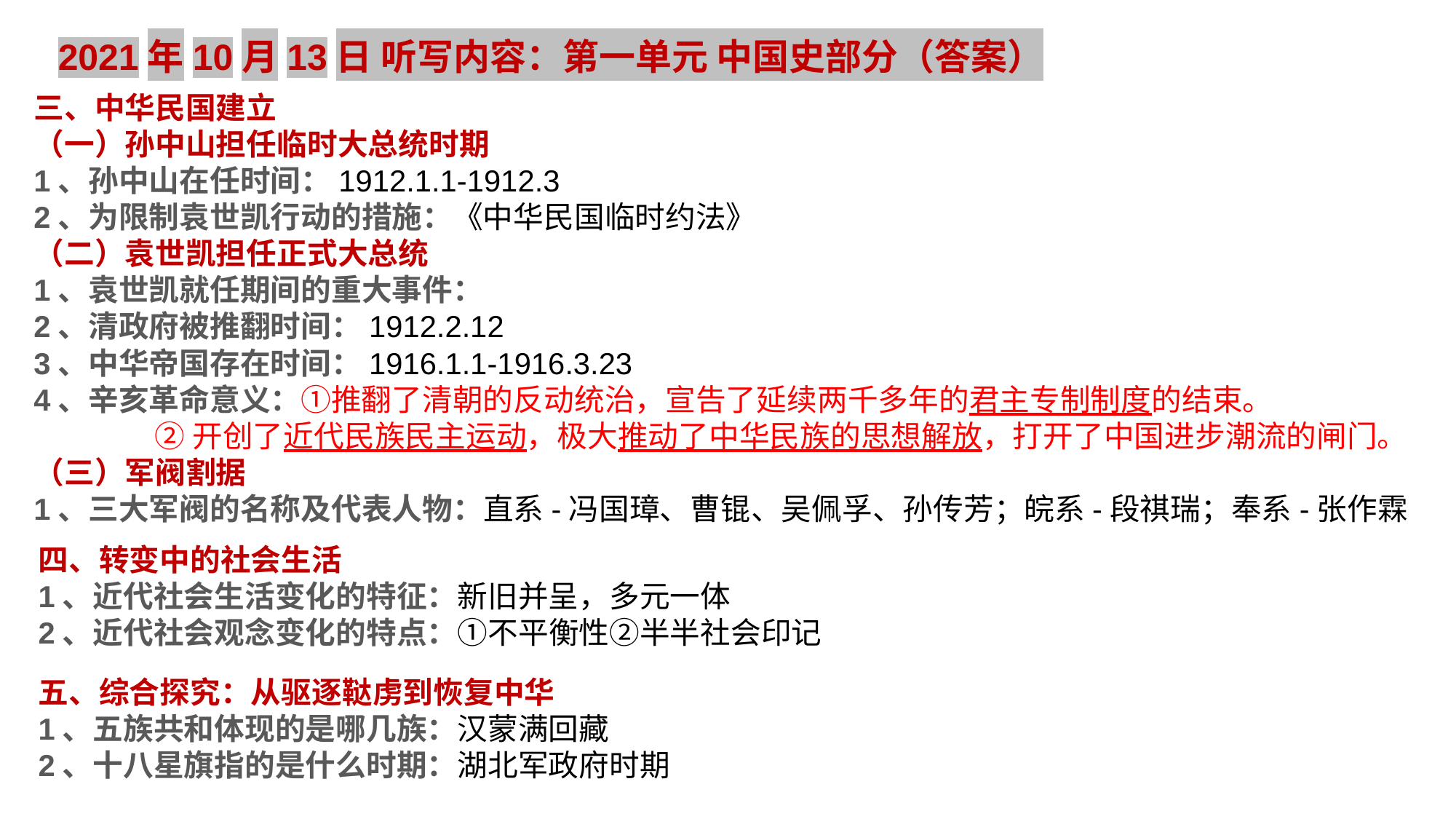

2021年10月13日 听写内容：第一单元 中国史部分（答案）
三、中华民国建立
（一）孙中山担任临时大总统时期
1、孙中山在任时间：1912.1.1-1912.3
2、为限制袁世凯行动的措施：《中华民国临时约法》
（二）袁世凯担任正式大总统
1、袁世凯就任期间的重大事件：
2、清政府被推翻时间：1912.2.12
3、中华帝国存在时间：1916.1.1-1916.3.23
4、辛亥革命意义：①推翻了清朝的反动统治，宣告了延续两千多年的君主专制制度的结束。
                  ②开创了近代民族民主运动，极大推动了中华民族的思想解放，打开了中国进步潮流的闸门。
（三）军阀割据
1、三大军阀的名称及代表人物：直系-冯国璋、曹锟、吴佩孚、孙传芳；皖系-段祺瑞；奉系-张作霖
四、转变中的社会生活
1、近代社会生活变化的特征：新旧并呈，多元一体
2、近代社会观念变化的特点：①不平衡性②半半社会印记
五、综合探究：从驱逐鞑虏到恢复中华
1、五族共和体现的是哪几族：汉蒙满回藏
2、十八星旗指的是什么时期：湖北军政府时期